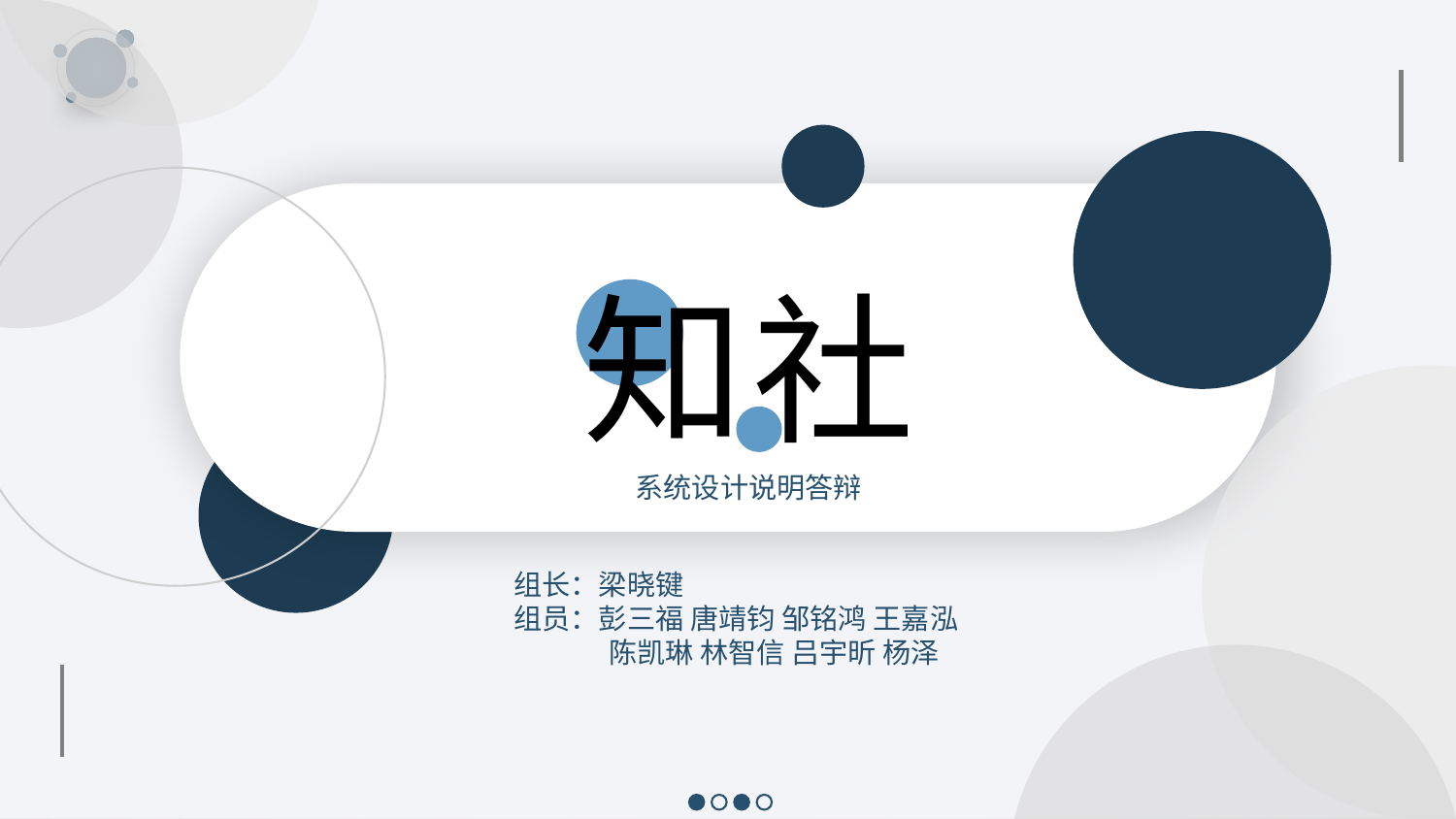

知社

系统设计说明答辩
组长：梁晓键
组员：彭三福 唐靖钧 邹铭鸿 王嘉泓
              陈凯琳 林智信 吕宇昕 杨泽